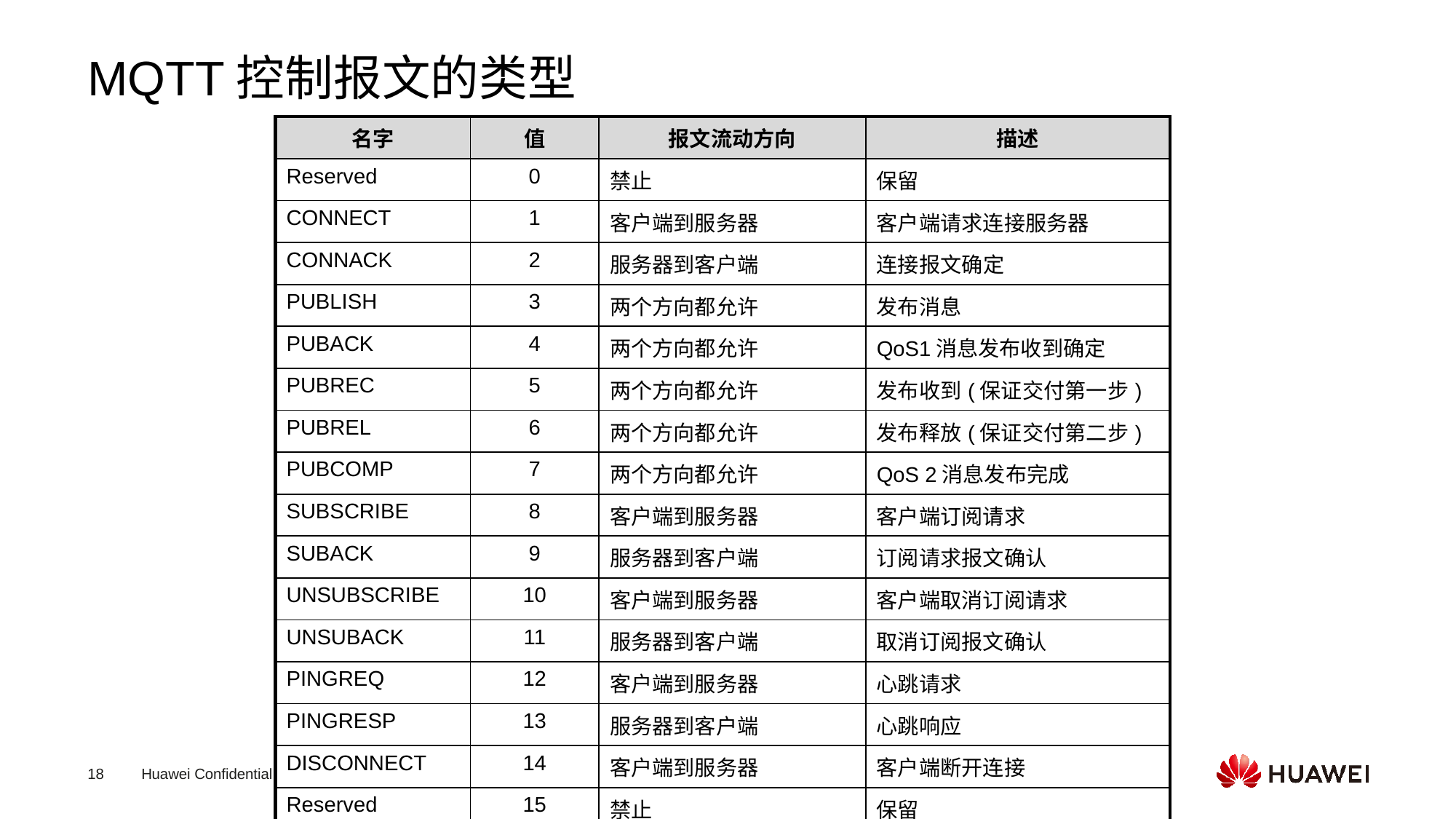

# MQTT控制报文的类型
| 名字 | 值 | 报文流动方向 | 描述 |
| --- | --- | --- | --- |
| Reserved | 0 | 禁止 | 保留 |
| CONNECT | 1 | 客户端到服务器 | 客户端请求连接服务器 |
| CONNACK | 2 | 服务器到客户端 | 连接报文确定 |
| PUBLISH | 3 | 两个方向都允许 | 发布消息 |
| PUBACK | 4 | 两个方向都允许 | QoS1消息发布收到确定 |
| PUBREC | 5 | 两个方向都允许 | 发布收到(保证交付第一步) |
| PUBREL | 6 | 两个方向都允许 | 发布释放(保证交付第二步) |
| PUBCOMP | 7 | 两个方向都允许 | QoS 2消息发布完成 |
| SUBSCRIBE | 8 | 客户端到服务器 | 客户端订阅请求 |
| SUBACK | 9 | 服务器到客户端 | 订阅请求报文确认 |
| UNSUBSCRIBE | 10 | 客户端到服务器 | 客户端取消订阅请求 |
| UNSUBACK | 11 | 服务器到客户端 | 取消订阅报文确认 |
| PINGREQ | 12 | 客户端到服务器 | 心跳请求 |
| PINGRESP | 13 | 服务器到客户端 | 心跳响应 |
| DISCONNECT | 14 | 客户端到服务器 | 客户端断开连接 |
| Reserved | 15 | 禁止 | 保留 |